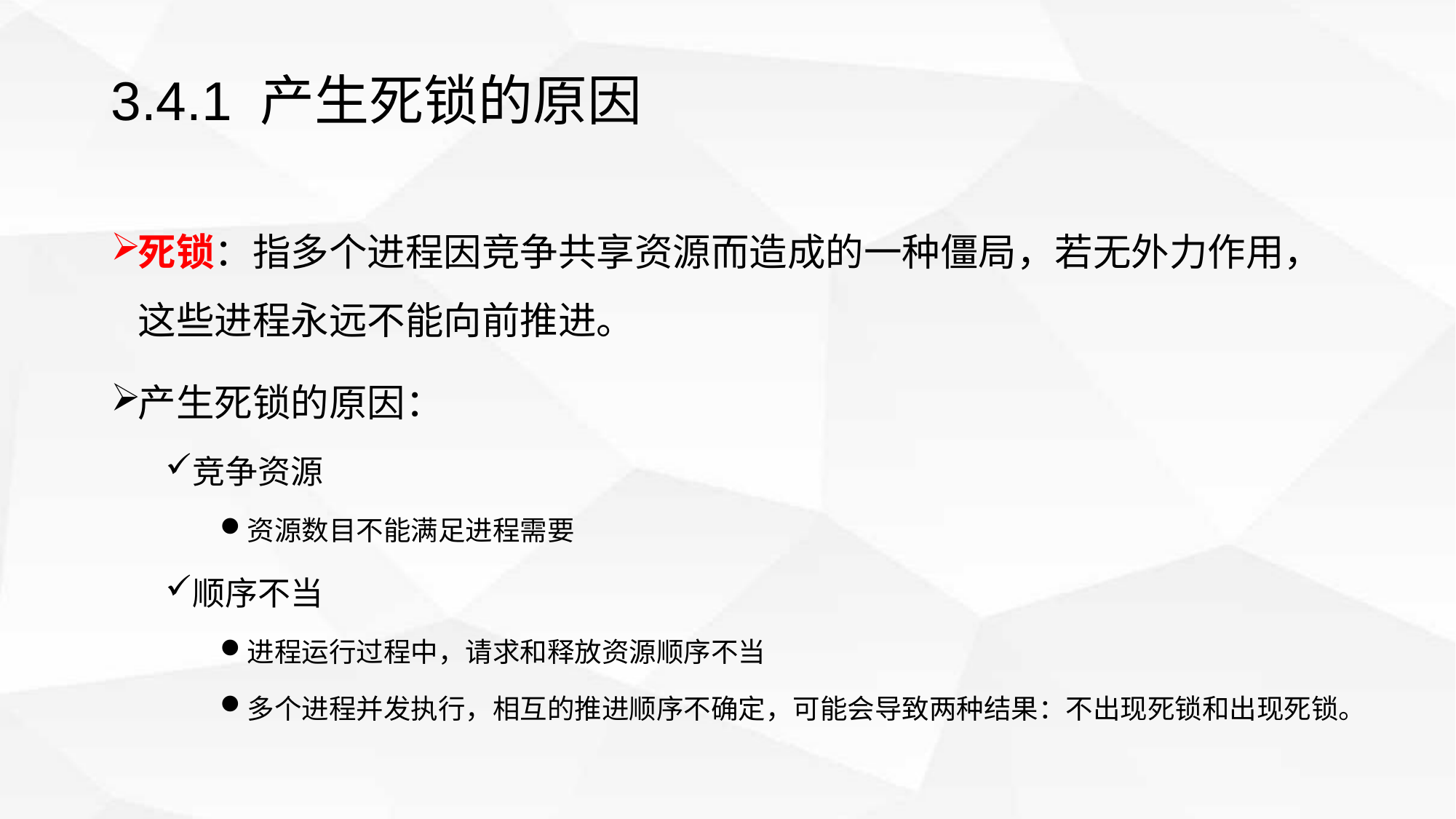

# 3.4.1 产生死锁的原因
死锁：指多个进程因竞争共享资源而造成的一种僵局，若无外力作用，这些进程永远不能向前推进。
产生死锁的原因：
竞争资源
资源数目不能满足进程需要
顺序不当
进程运行过程中，请求和释放资源顺序不当
多个进程并发执行，相互的推进顺序不确定，可能会导致两种结果：不出现死锁和出现死锁。